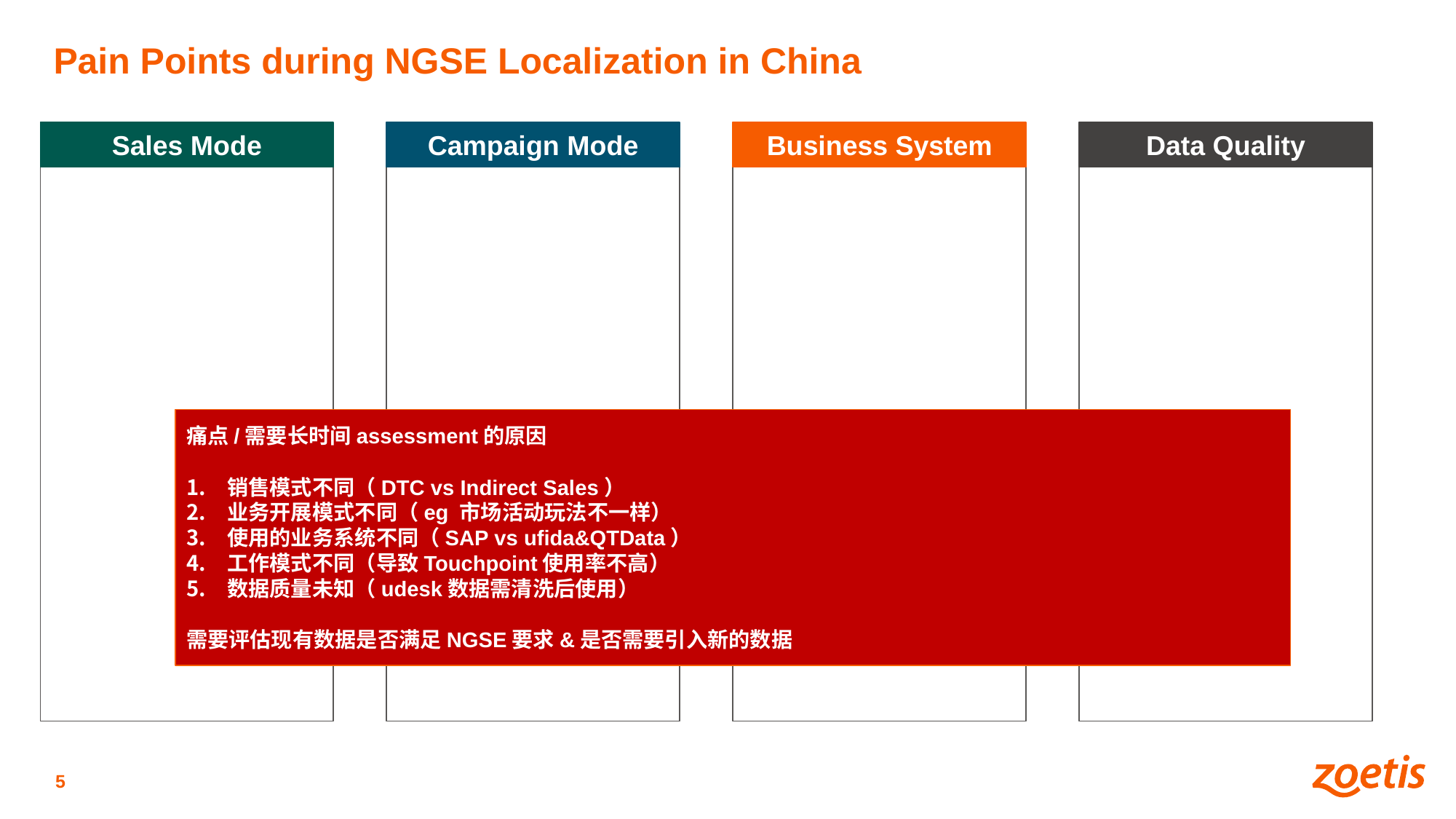

Pain Points during NGSE Localization in China
Sales Mode

Campaign Mode

Business System

Data Quality

痛点/需要长时间assessment的原因

销售模式不同（DTC vs Indirect Sales）
业务开展模式不同（eg 市场活动玩法不一样）
使用的业务系统不同（SAP vs ufida&QTData）
工作模式不同（导致Touchpoint使用率不高）
数据质量未知（udesk数据需清洗后使用）

需要评估现有数据是否满足NGSE要求&是否需要引入新的数据